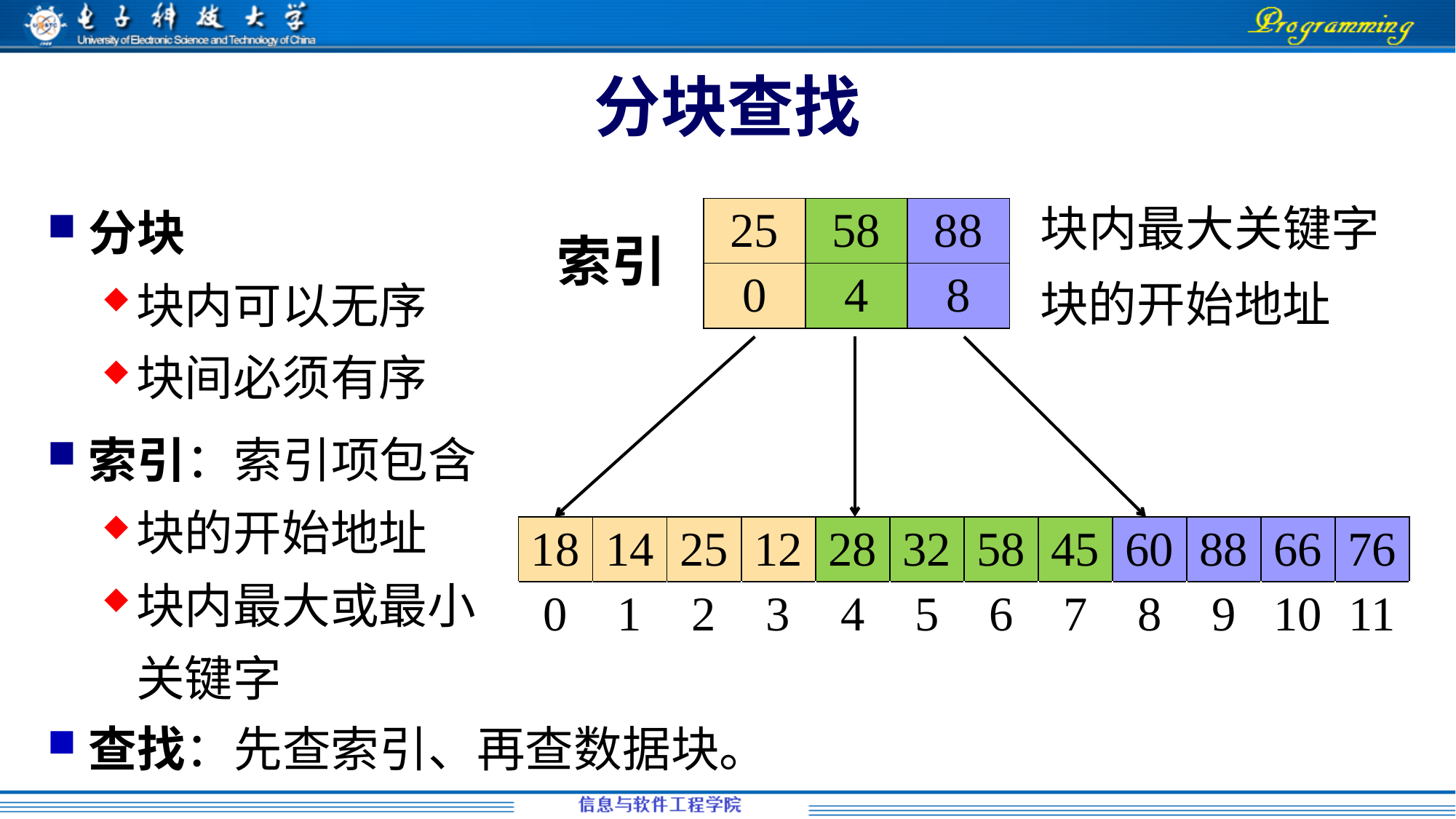

# 分块查找
分块
块内可以无序
块间必须有序
索引：索引项包含
块的开始地址
块内最大或最小关键字
块内最大关键字
| 25 | 58 | 88 |
| --- | --- | --- |
| 0 | 4 | 8 |
索引
块的开始地址
| 18 | 14 | 25 | 12 | 28 | 32 | 58 | 45 | 60 | 88 | 66 | 76 |
| --- | --- | --- | --- | --- | --- | --- | --- | --- | --- | --- | --- |
| 0 | 1 | 2 | 3 | 4 | 5 | 6 | 7 | 8 | 9 | 10 | 11 |
查找：先查索引、再查数据块。